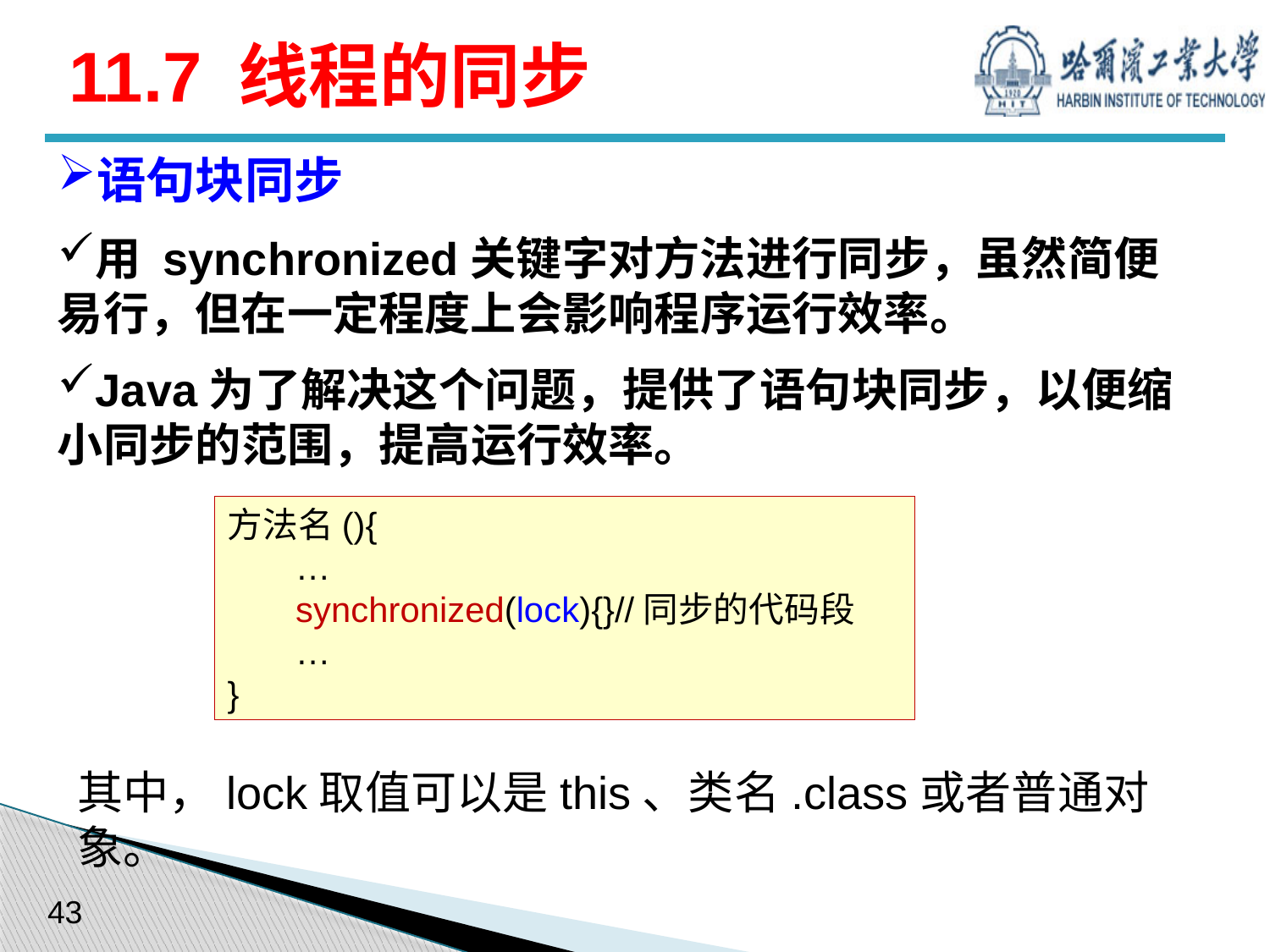

# 11.7 线程的同步
语句块同步
用 synchronized关键字对方法进行同步，虽然简便易行，但在一定程度上会影响程序运行效率。
Java为了解决这个问题，提供了语句块同步，以便缩小同步的范围，提高运行效率。
方法名(){
       …
       synchronized(lock){}//同步的代码段
       …
}
其中，lock取值可以是this、类名.class或者普通对象。